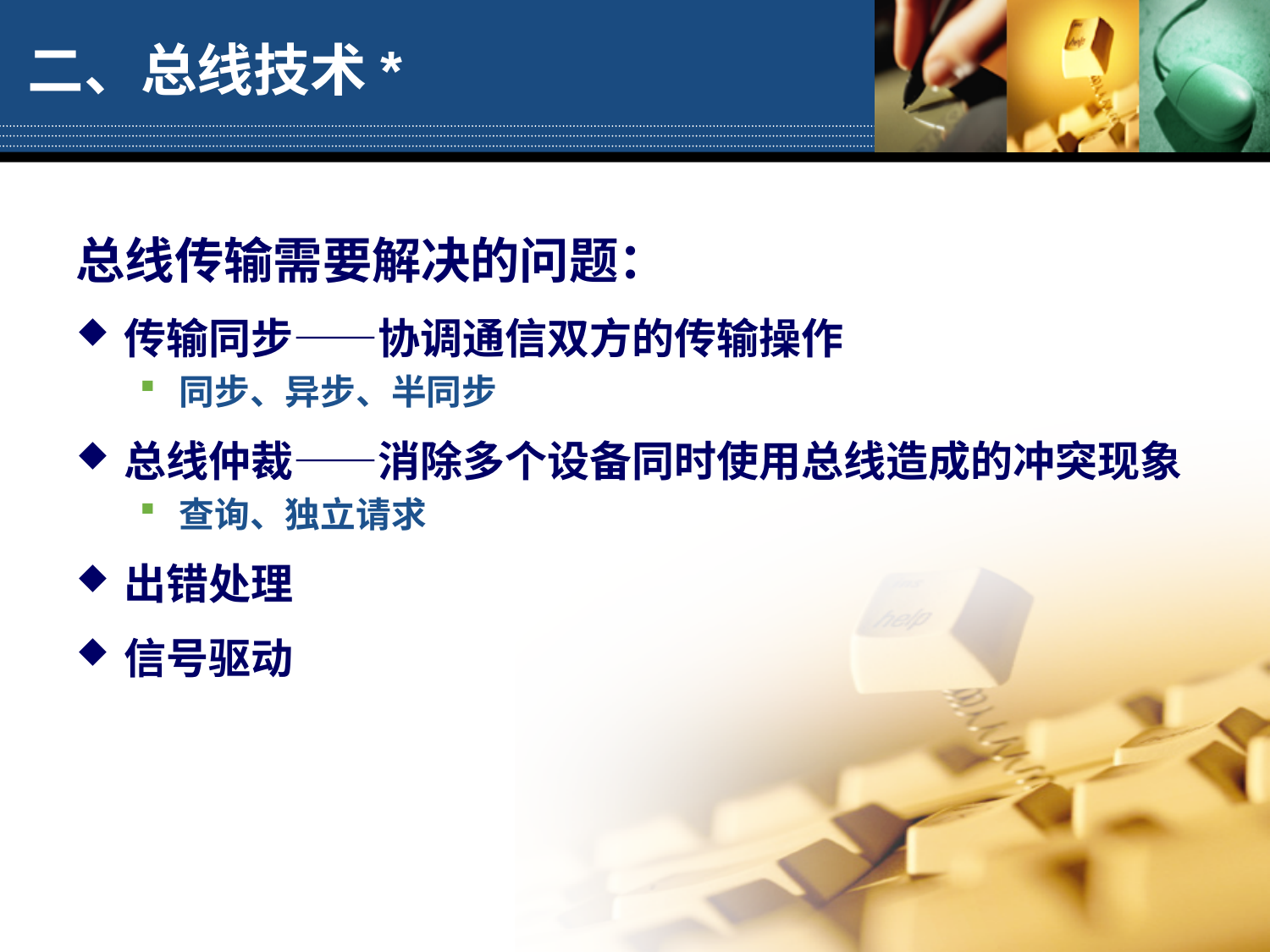

# 二、总线技术*
总线传输需要解决的问题：
传输同步——协调通信双方的传输操作
同步、异步、半同步
总线仲裁——消除多个设备同时使用总线造成的冲突现象
查询、独立请求
出错处理
信号驱动